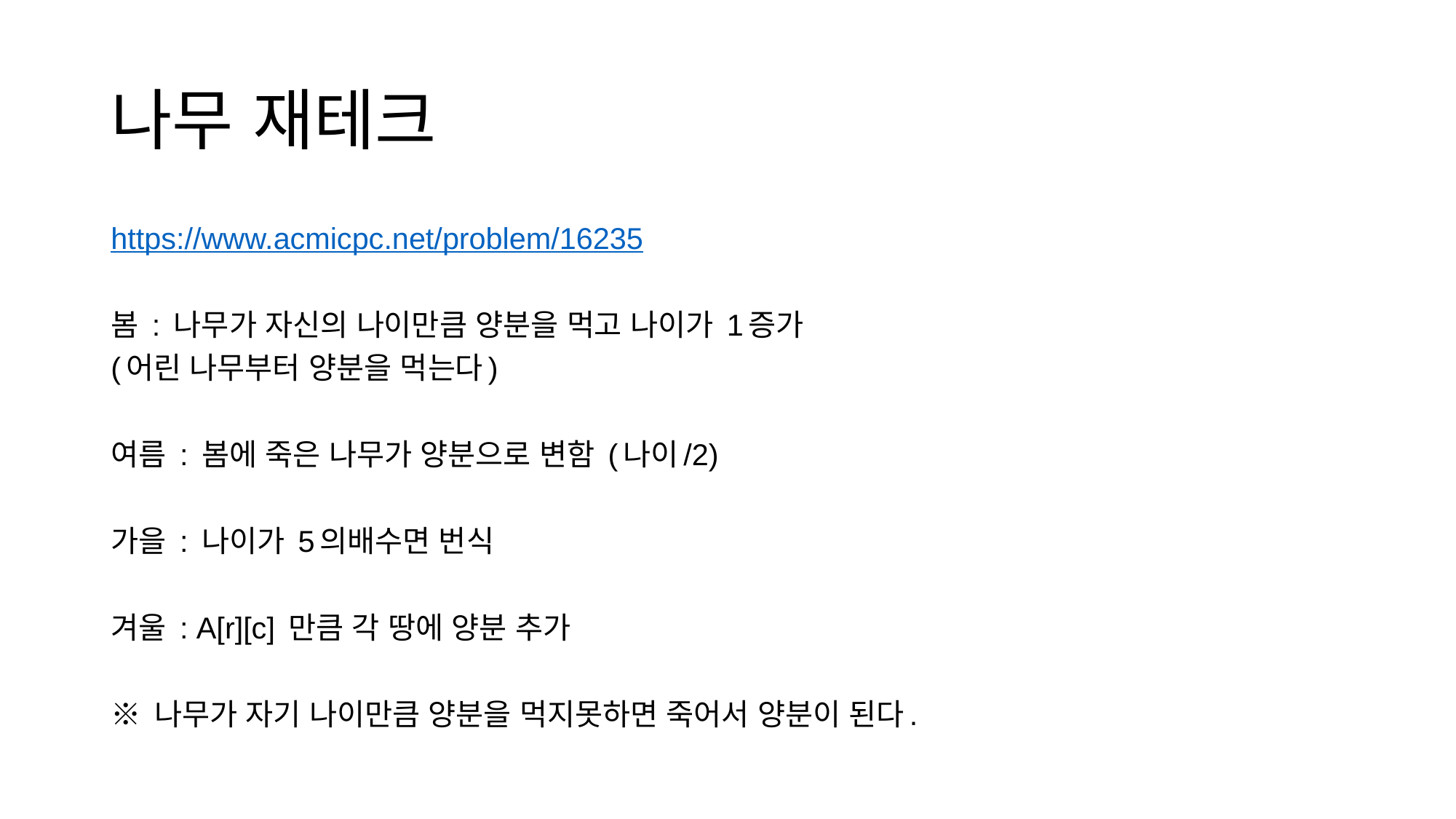

# 나무 재테크
https://www.acmicpc.net/problem/16235

봄 : 나무가 자신의 나이만큼 양분을 먹고 나이가 1증가
(어린 나무부터 양분을 먹는다)

여름 : 봄에 죽은 나무가 양분으로 변함 (나이/2)

가을 : 나이가 5의배수면 번식

겨울 : A[r][c] 만큼 각 땅에 양분 추가

※ 나무가 자기 나이만큼 양분을 먹지못하면 죽어서 양분이 된다.